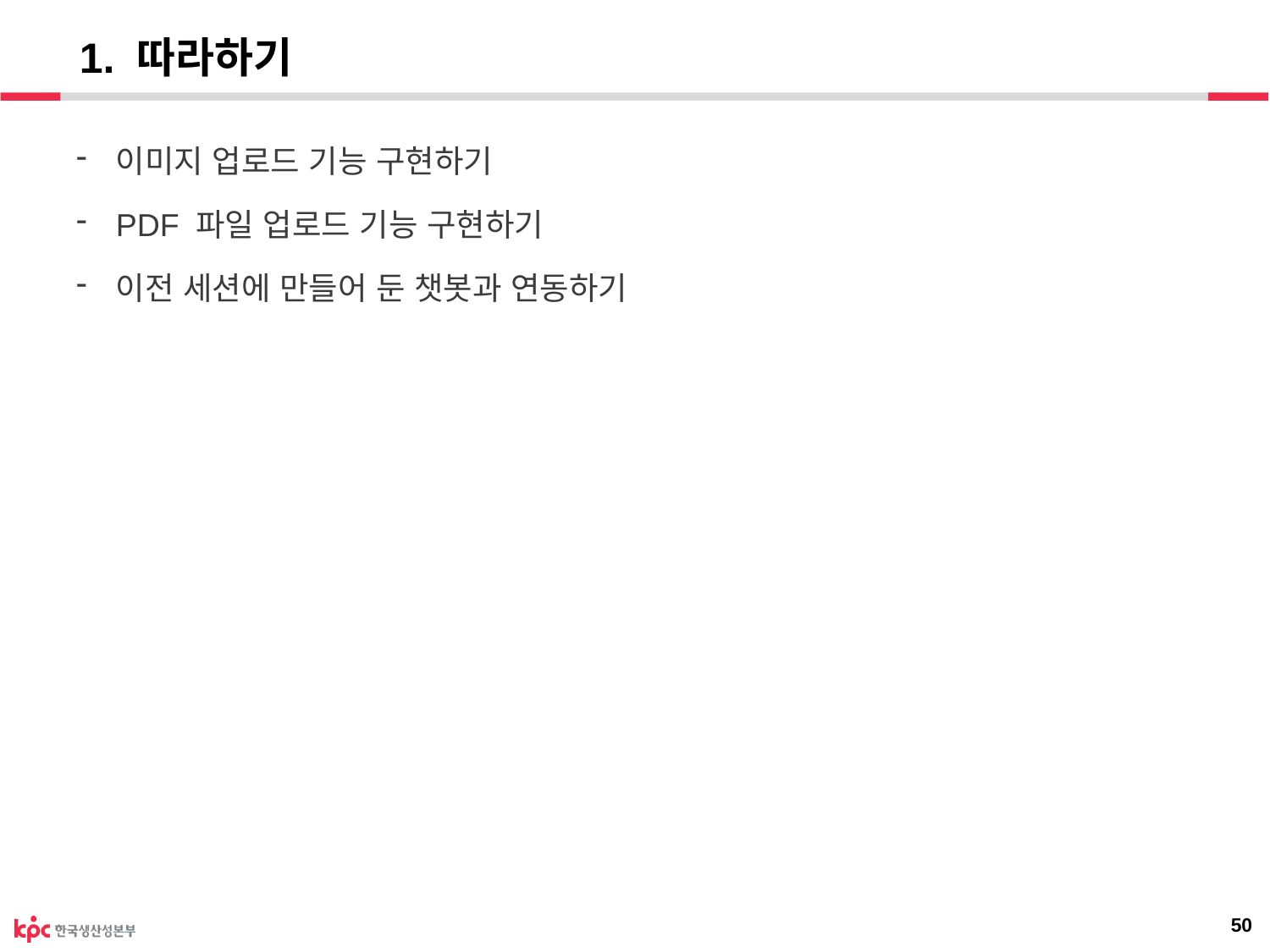

# 1. 따라하기
이미지 업로드 기능 구현하기
PDF 파일 업로드 기능 구현하기
이전 세션에 만들어 둔 챗봇과 연동하기